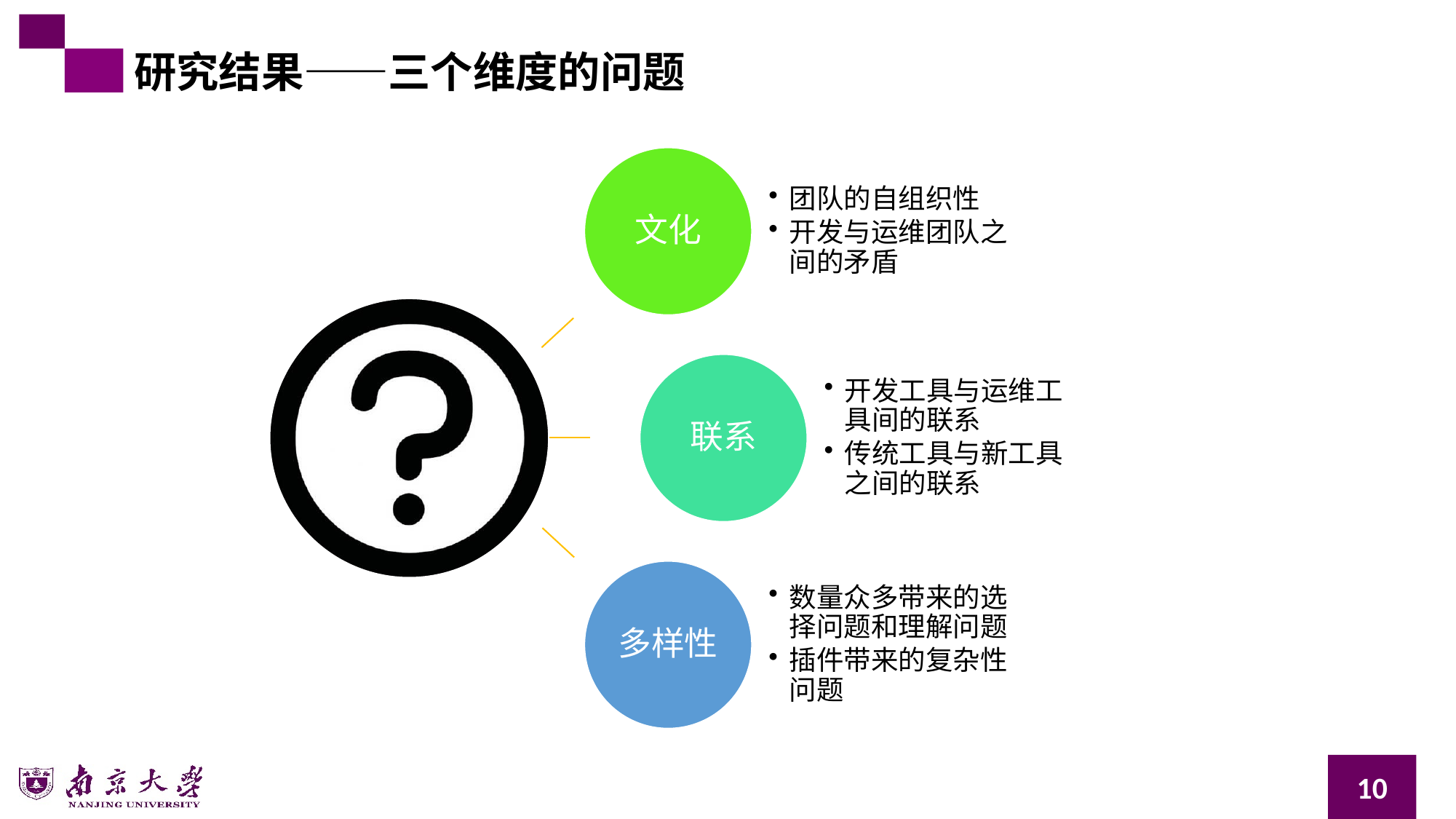

研究结果——三个维度的问题
文化
团队的自组织性
开发与运维团队之间的矛盾
联系
开发工具与运维工具间的联系
传统工具与新工具之间的联系
多样性
数量众多带来的选择问题和理解问题
插件带来的复杂性问题
10